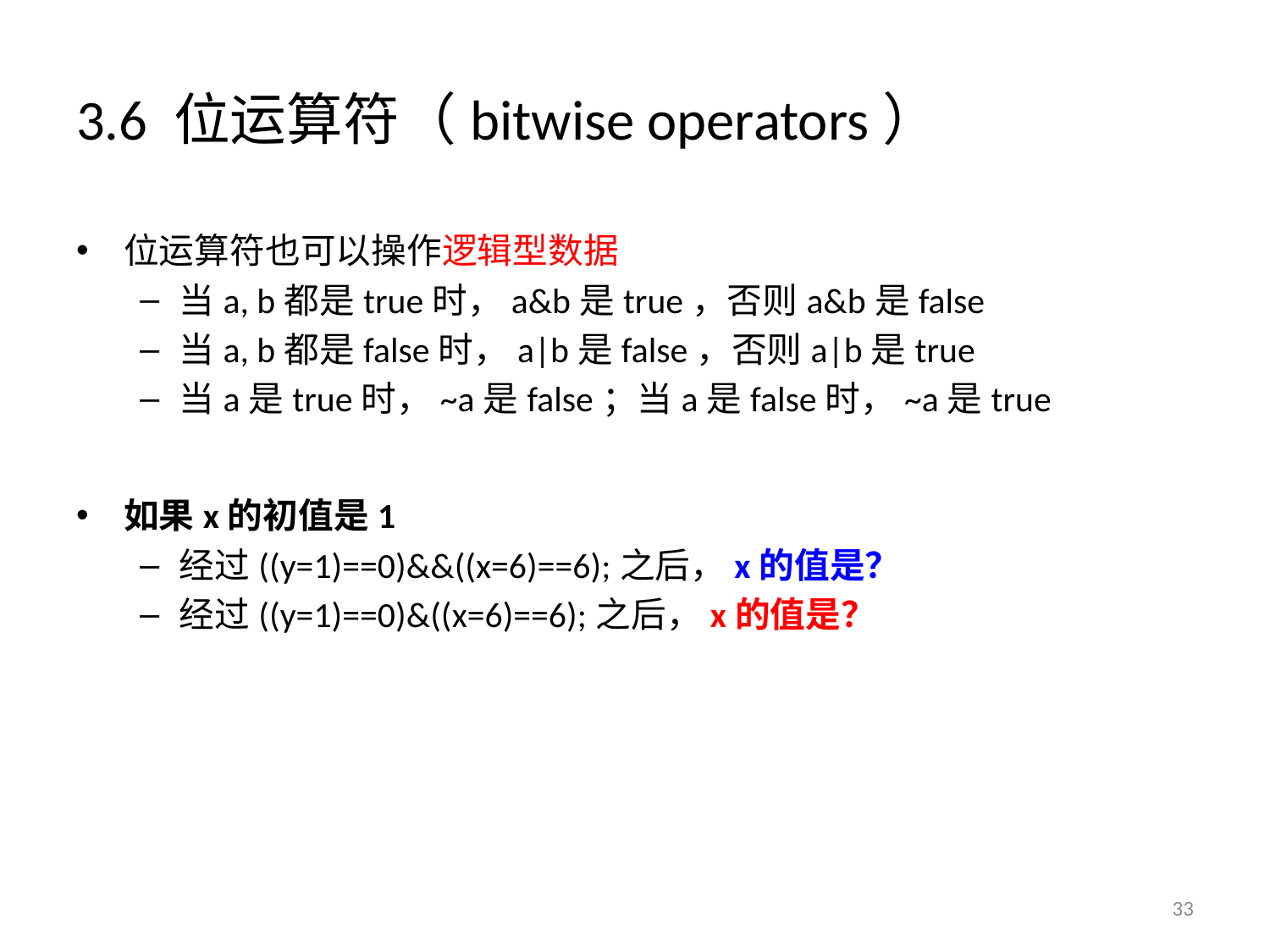

# 3.6 位运算符（bitwise operators）
位运算符也可以操作逻辑型数据
当a, b都是true时，a&b是true，否则a&b是false
当a, b都是false时，a|b是false，否则a|b是true
当a是true时，~a是false；当a是false时，~a是true

如果x的初值是1
经过((y=1)==0)&&((x=6)==6);之后，x的值是？
经过((y=1)==0)&((x=6)==6);之后，x的值是？

33